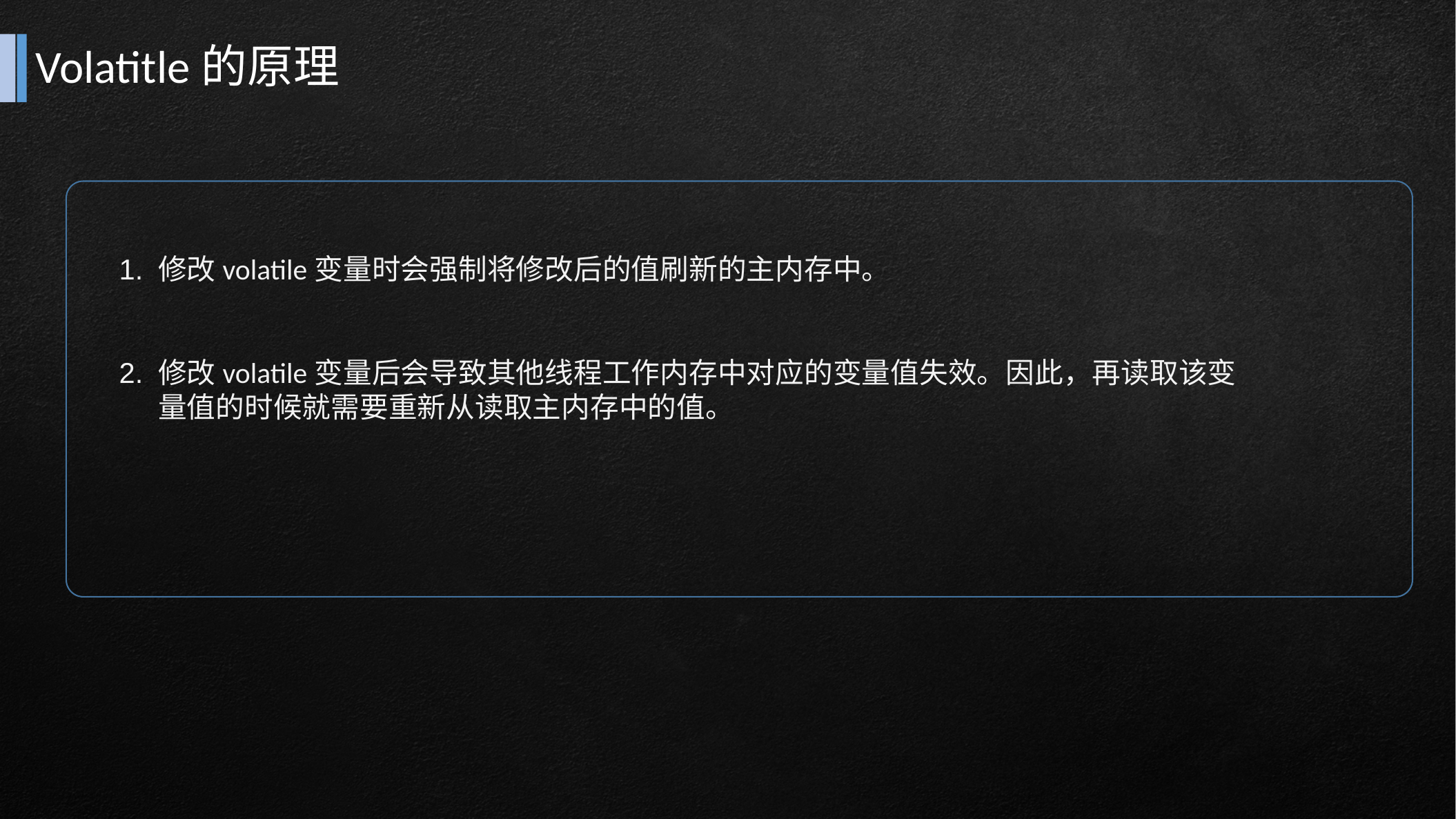

# Volatitle的原理

修改volatile变量时会强制将修改后的值刷新的主内存中。

修改volatile变量后会导致其他线程工作内存中对应的变量值失效。因此，再读取该变量值的时候就需要重新从读取主内存中的值。